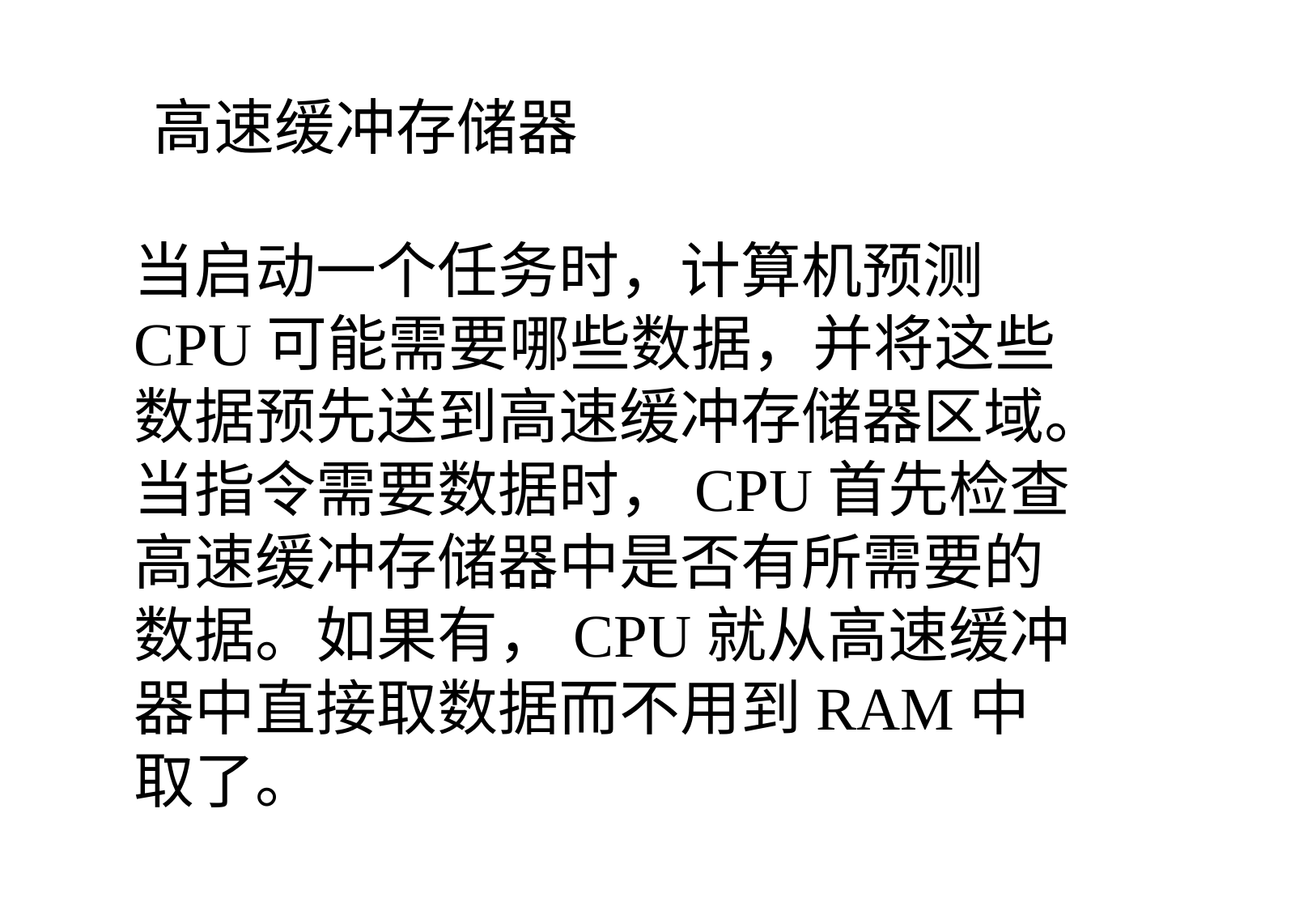

高速缓冲存储器
当启动一个任务时，计算机预测CPU可能需要哪些数据，并将这些数据预先送到高速缓冲存储器区域。当指令需要数据时，CPU首先检查高速缓冲存储器中是否有所需要的数据。如果有，CPU就从高速缓冲器中直接取数据而不用到RAM中取了。